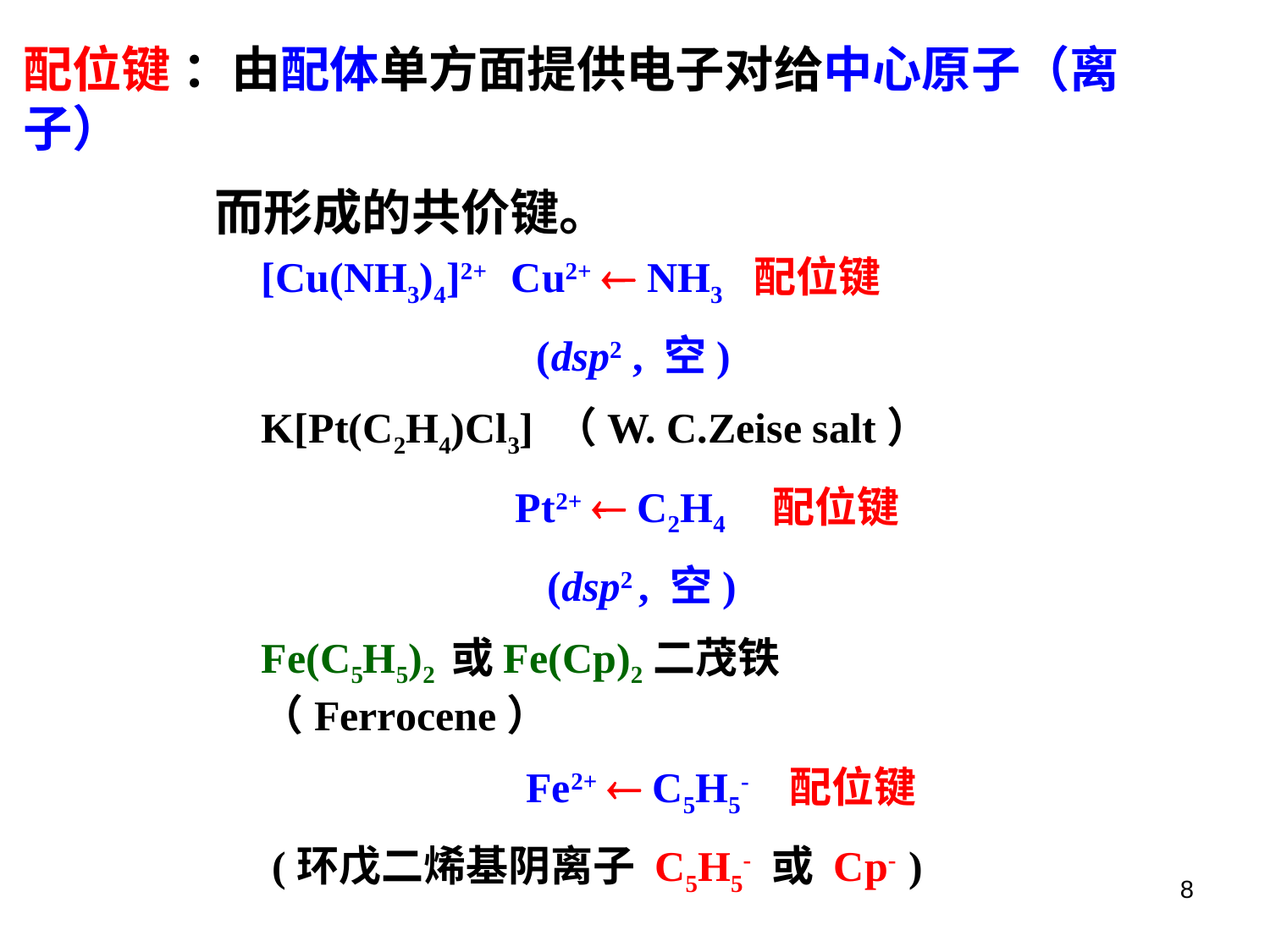

配位键 ：由配体单方面提供电子对给中心原子（离子）
                而形成的共价键。
[Cu(NH3)4]2+    Cu2+ ← NH3  配位键
                          (dsp2 , 空)
K[Pt(C2H4)Cl3] （W. C.Zeise salt）
                        Pt2+ ← C2H4      配位键
                           (dsp2 , 空)
Fe(C5H5)2 或Fe(Cp)2二茂铁（Ferrocene）
                         Fe2+ ← C5H5-     配位键
 (环戊二烯基阴离子 C5H5- 或 Cp-  )

8